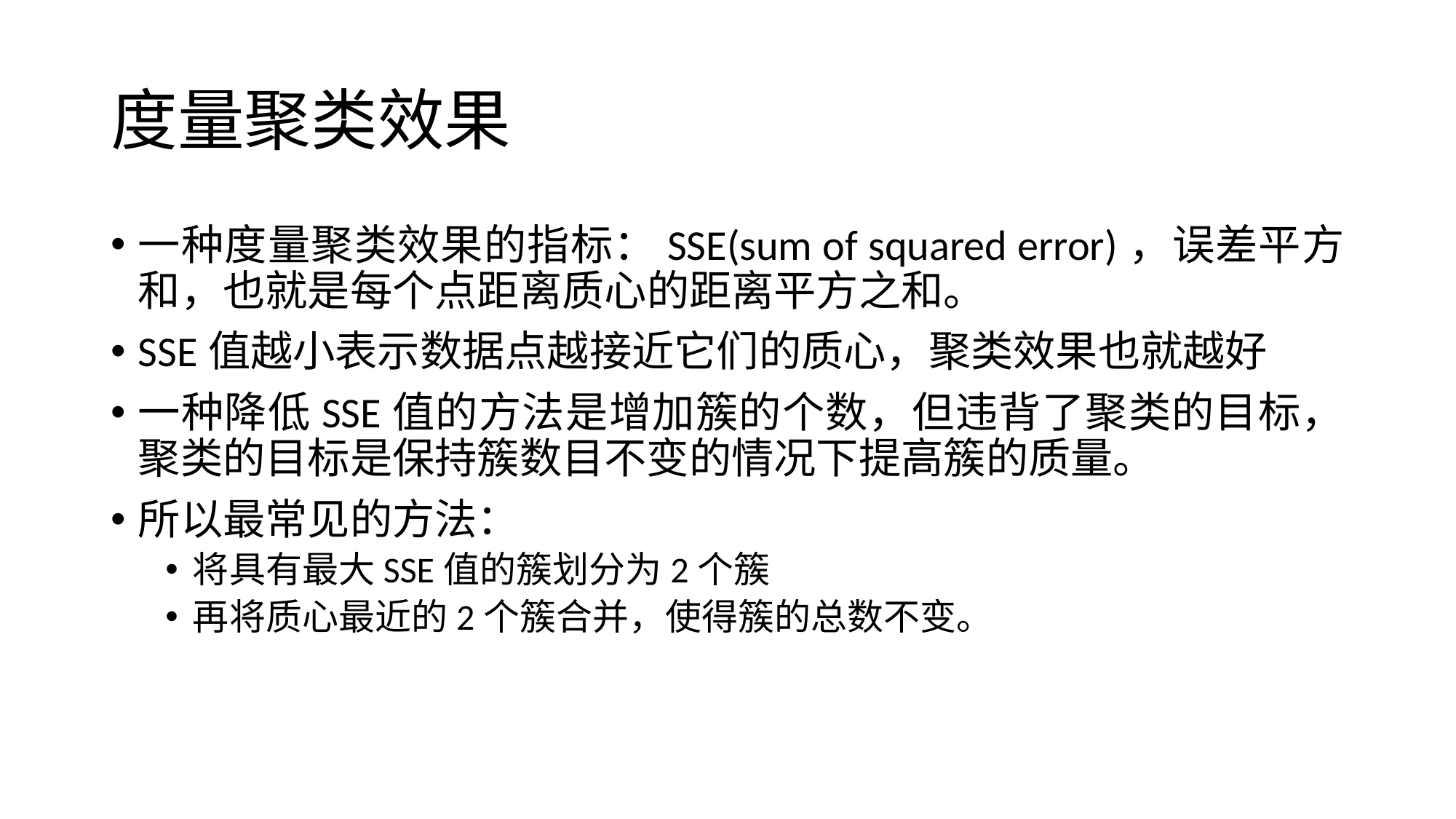

# 度量聚类效果
一种度量聚类效果的指标：SSE(sum of squared error)，误差平方和，也就是每个点距离质心的距离平方之和。
SSE值越小表示数据点越接近它们的质心，聚类效果也就越好
一种降低SSE值的方法是增加簇的个数，但违背了聚类的目标，聚类的目标是保持簇数目不变的情况下提高簇的质量。
所以最常见的方法：
将具有最大SSE值的簇划分为2个簇
再将质心最近的2个簇合并，使得簇的总数不变。